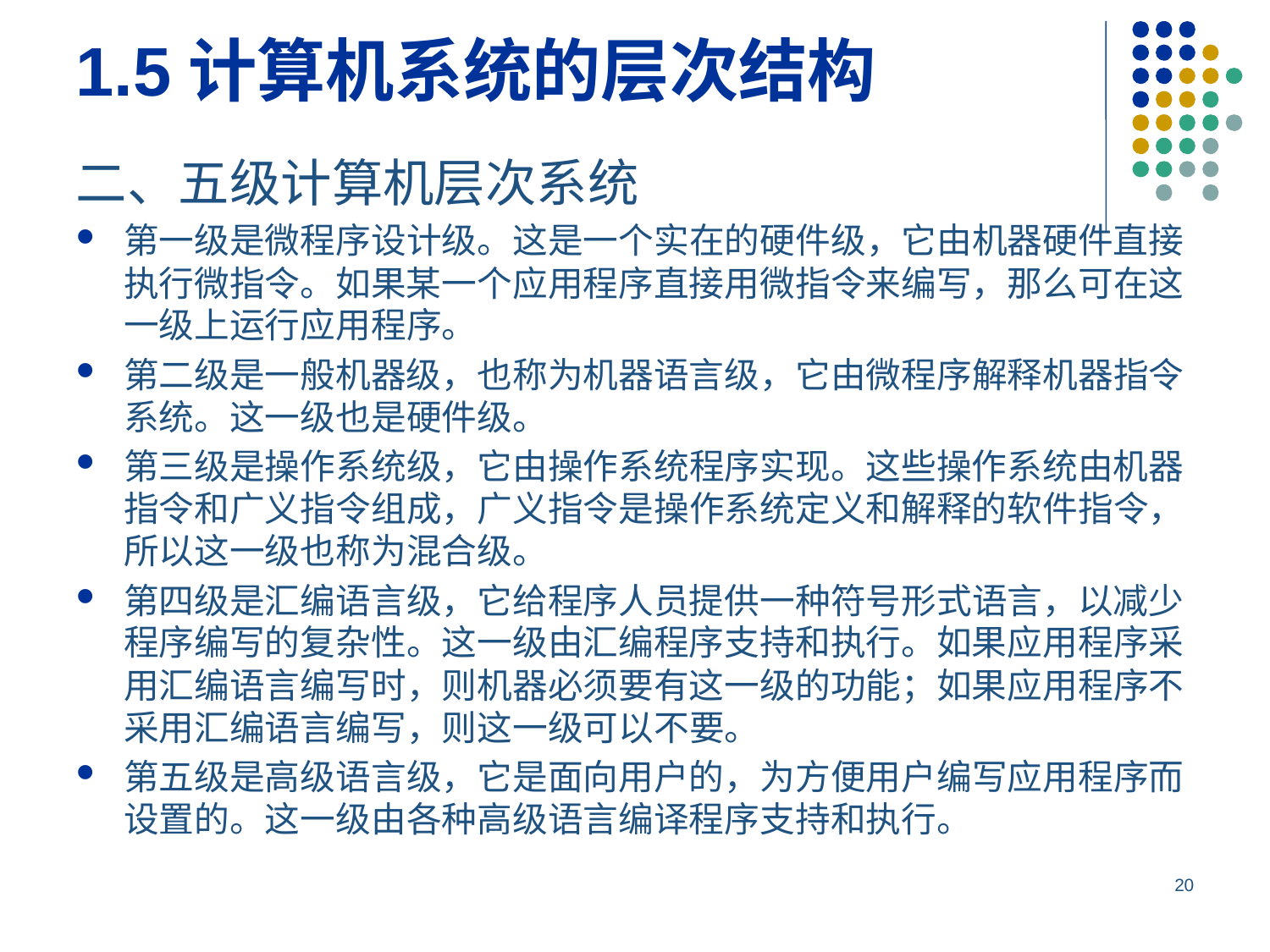

# 1.5计算机系统的层次结构
二、五级计算机层次系统
第一级是微程序设计级。这是一个实在的硬件级，它由机器硬件直接执行微指令。如果某一个应用程序直接用微指令来编写，那么可在这一级上运行应用程序。
第二级是一般机器级，也称为机器语言级，它由微程序解释机器指令系统。这一级也是硬件级。
第三级是操作系统级，它由操作系统程序实现。这些操作系统由机器指令和广义指令组成，广义指令是操作系统定义和解释的软件指令，所以这一级也称为混合级。
第四级是汇编语言级，它给程序人员提供一种符号形式语言，以减少程序编写的复杂性。这一级由汇编程序支持和执行。如果应用程序采用汇编语言编写时，则机器必须要有这一级的功能；如果应用程序不采用汇编语言编写，则这一级可以不要。
第五级是高级语言级，它是面向用户的，为方便用户编写应用程序而设置的。这一级由各种高级语言编译程序支持和执行。

20